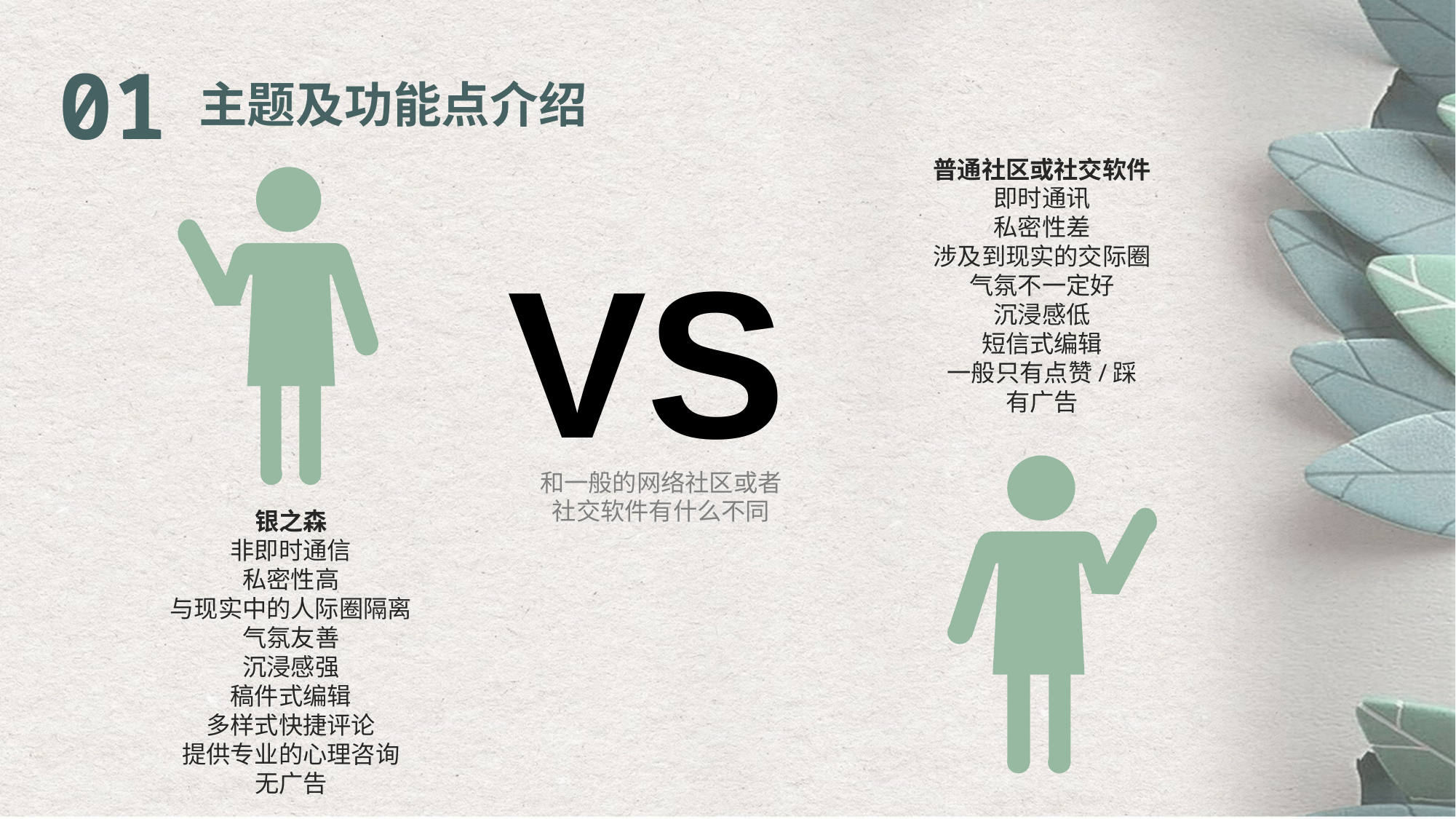

01
主题及功能点介绍
普通社区或社交软件
即时通讯
私密性差
涉及到现实的交际圈
气氛不一定好
沉浸感低
短信式编辑
一般只有点赞/踩
有广告

VS

和一般的网络社区或者社交软件有什么不同
银之森
非即时通信
私密性高
与现实中的人际圈隔离
气氛友善
沉浸感强
稿件式编辑
多样式快捷评论
提供专业的心理咨询
无广告